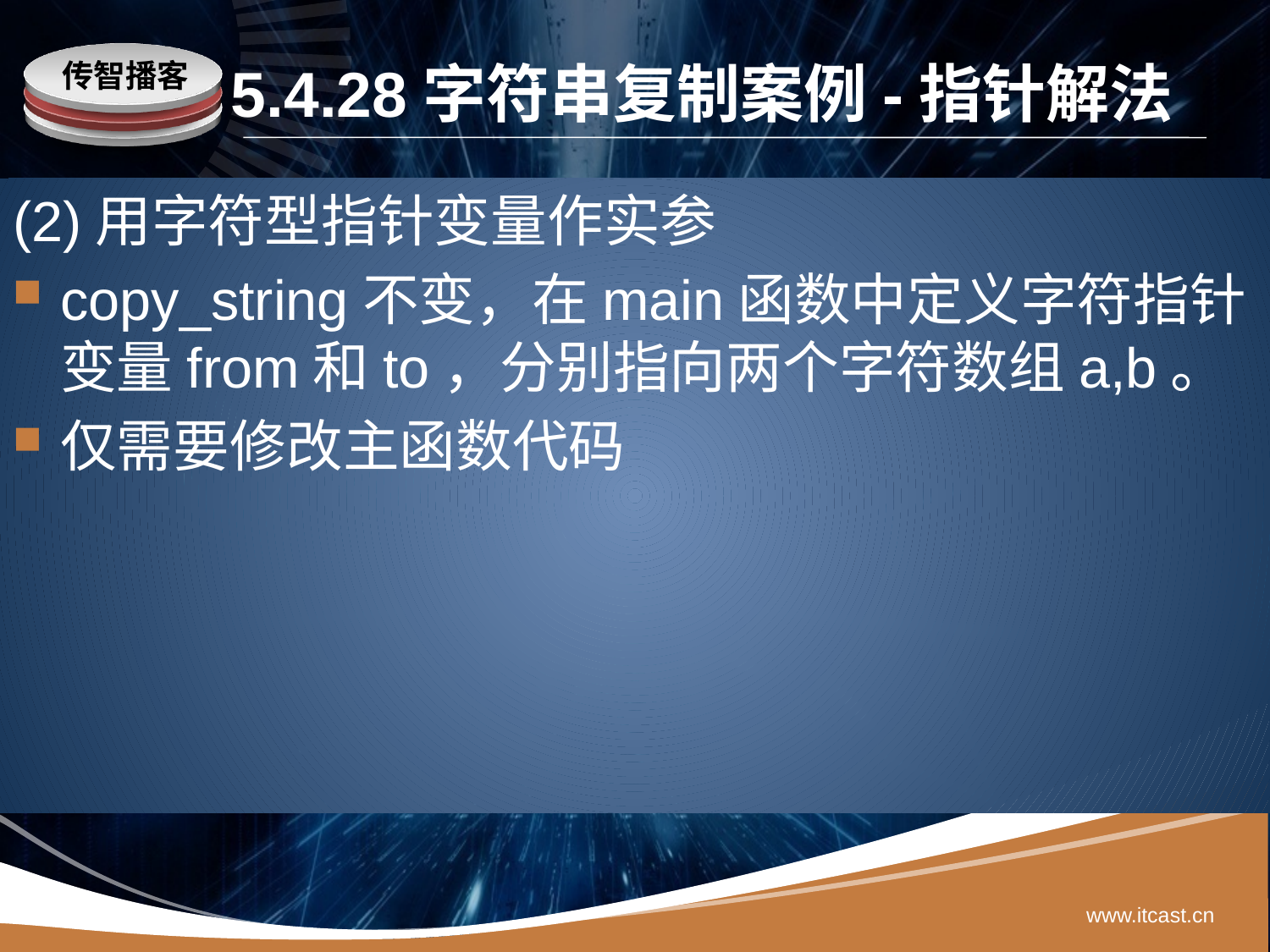

# 5.4.28字符串复制案例-指针解法
(2)用字符型指针变量作实参
copy_string不变，在main函数中定义字符指针变量from和to，分别指向两个字符数组a,b。
仅需要修改主函数代码
www.itcast.cn